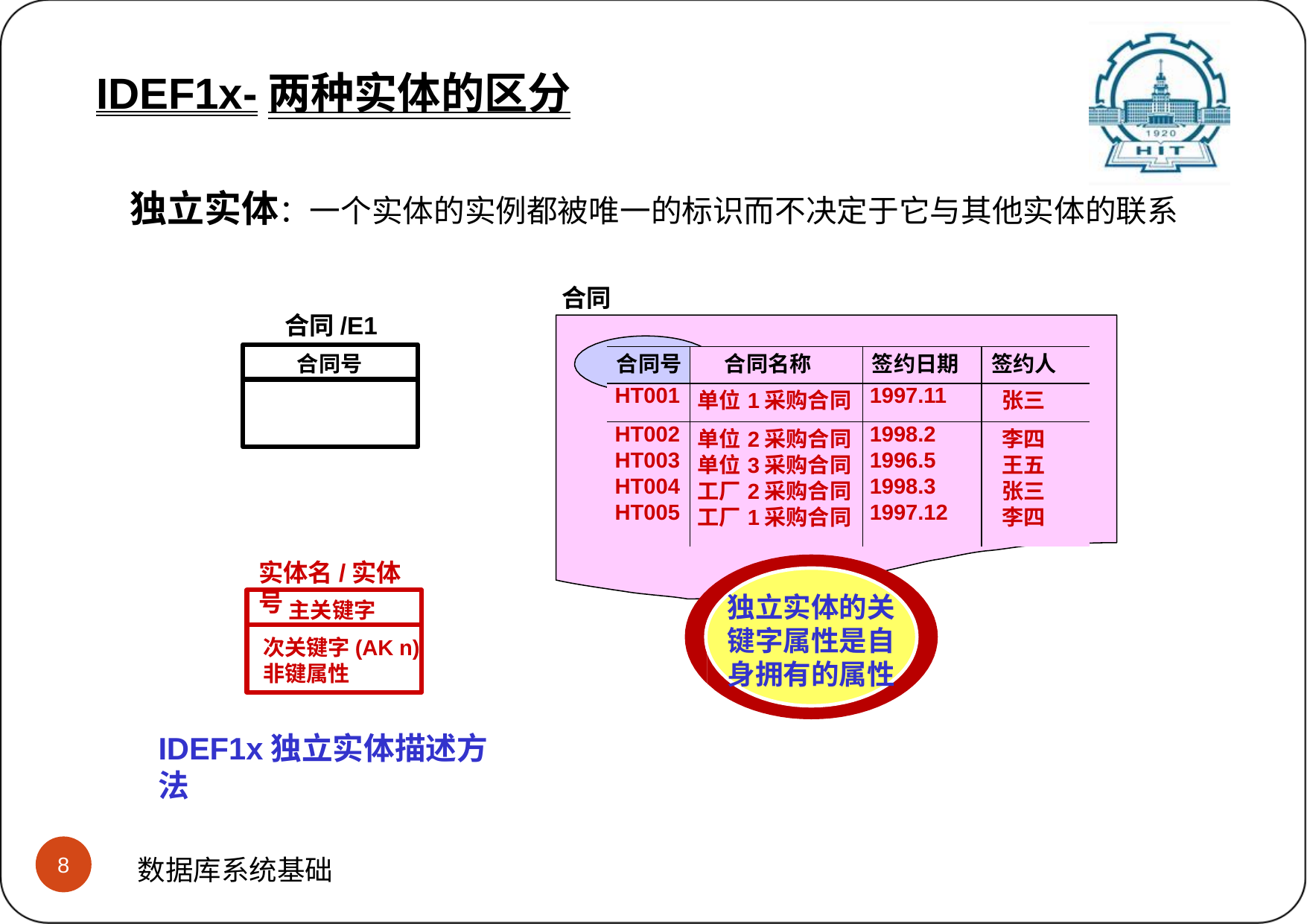

# IDEF1x-两种实体的区分 (2)独立实体
IDEF1x-两种实体的区分
独立实体：一个实体的实例都被唯一的标识而不决定于它与其他实体的联系
合同
合同/E1
合同号

| 合同号 | 合同名称 | 签约日期 | 签约人 |
| --- | --- | --- | --- |
| HT001 | 单位1采购合同 | 1997.11 | 张三 |
| HT002 | 单位2采购合同 | 1998.2 | 李四 |
| HT003 | 单位3采购合同 | 1996.5 | 王五 |
| HT004 | 工厂2采购合同 | 1998.3 | 张三 |
| HT005 | 工厂1采购合同 | 1997.12 | 李四 |

实体名/实体号

独立实体的关

主关键字
键字属性是自 身拥有的属性

次关键字(AK n)
非键属性
IDEF1x独立实体描述方法